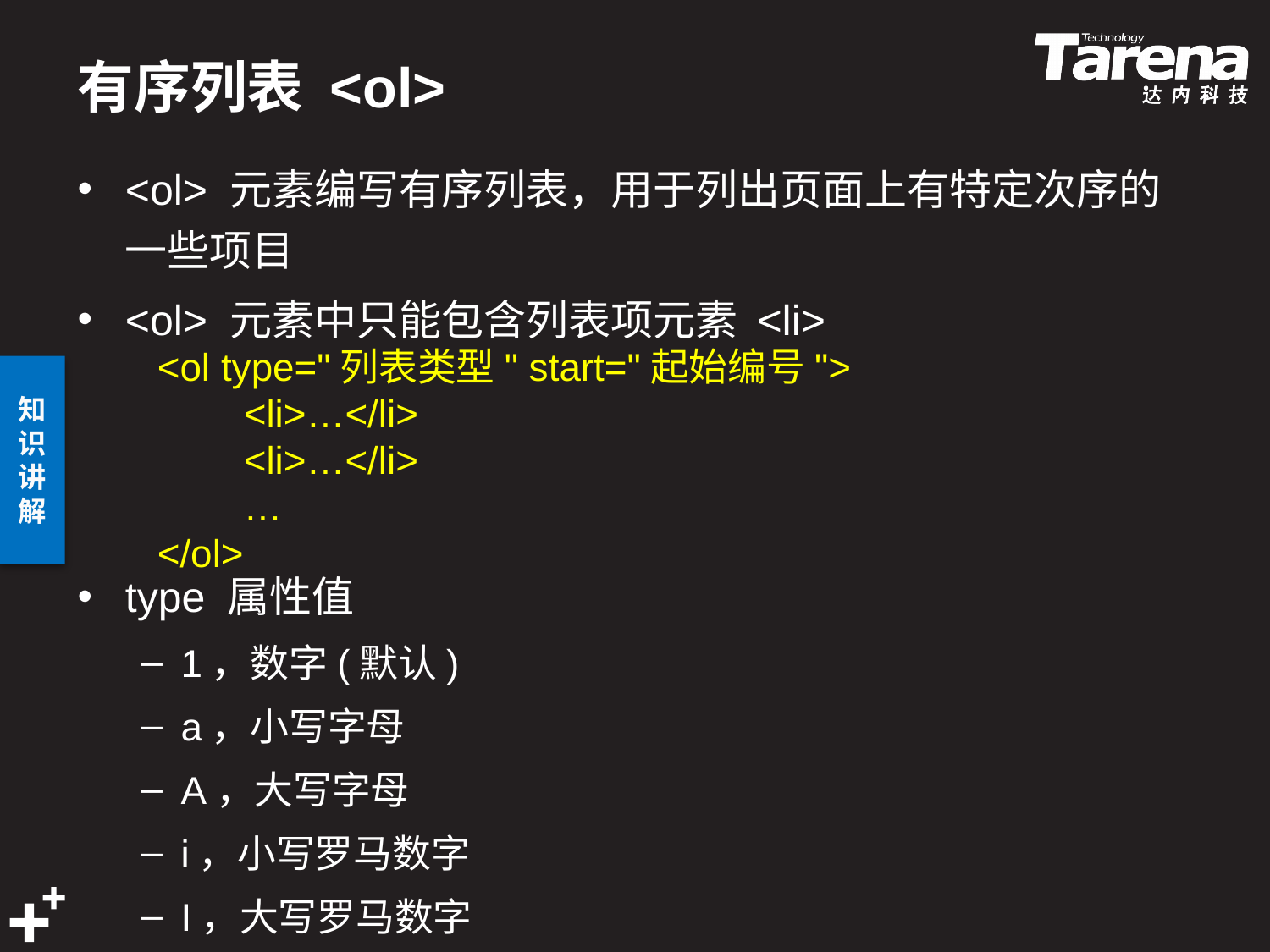

# 有序列表 <ol>
<ol> 元素编写有序列表，用于列出页面上有特定次序的一些项目
<ol> 元素中只能包含列表项元素 <li>

type 属性值
1，数字(默认)
a，小写字母
A，大写字母
i，小写罗马数字
I，大写罗马数字

<ol type="列表类型" start="起始编号">
        <li>…</li>
        <li>…</li>
        …
</ol>